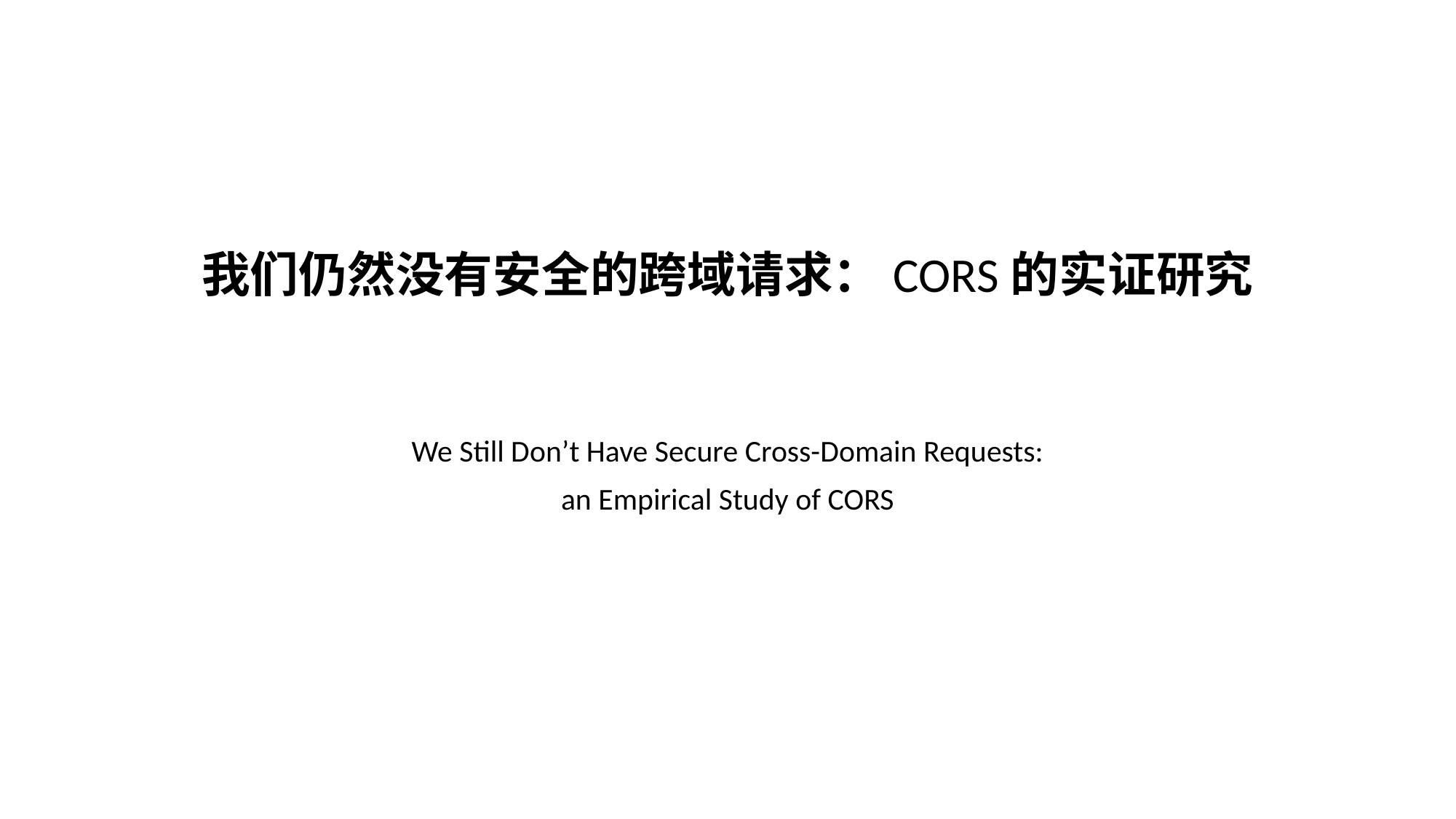

# 我们仍然没有安全的跨域请求：CORS的实证研究
We Still Don’t Have Secure Cross-Domain Requests:
an Empirical Study of CORS
1